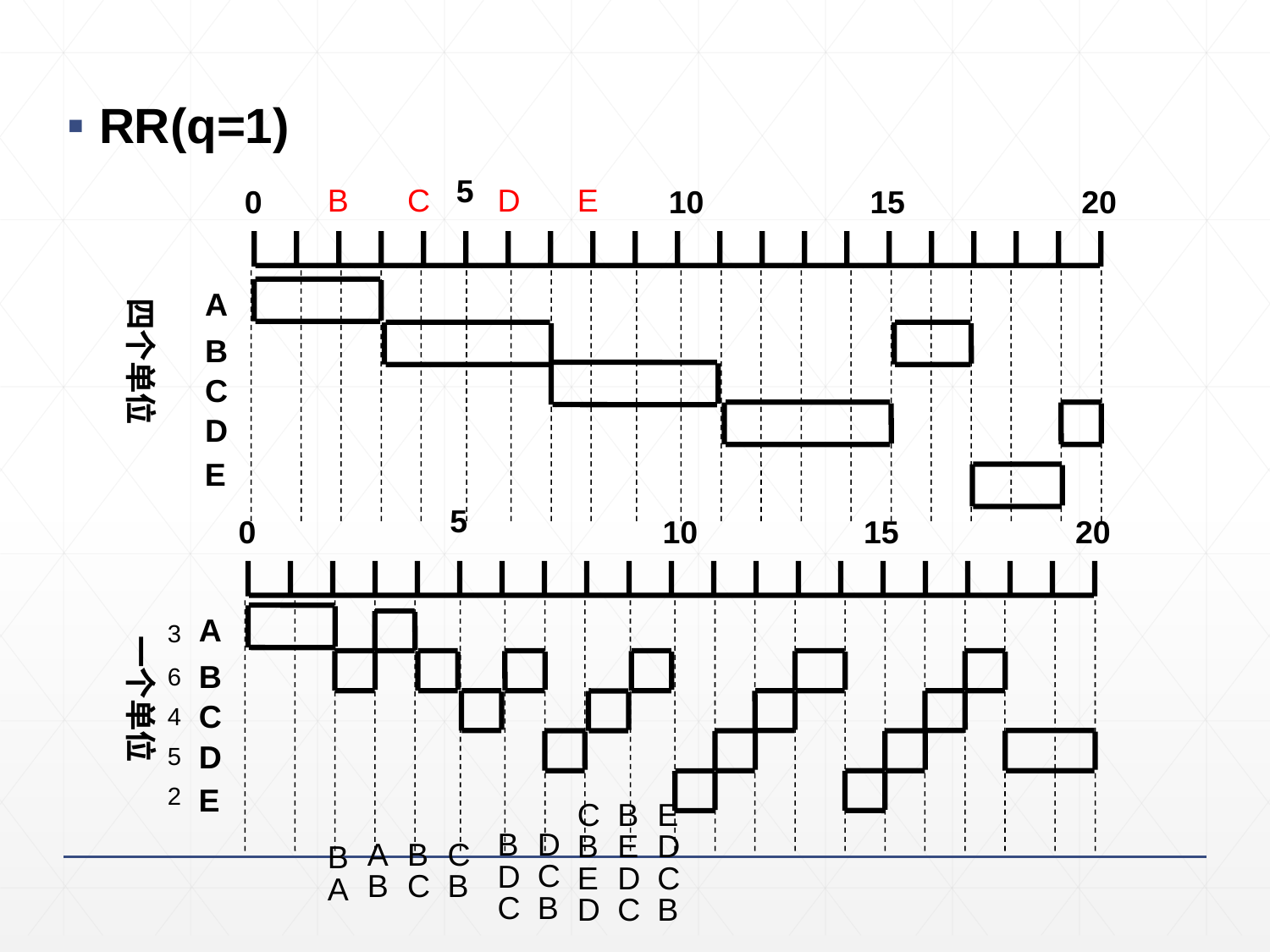

RR(q=1)

5
0
10
15
20

B
C
D
E
A

四个单位

B

C

D
E

5
0
10
15
20

A

3
一个单位
B

6
C

4

D

5

2
E
C
B
E
D
B
E
DC

E
DC
B

B
DC
DCB

A
B
BC
C
B
BA